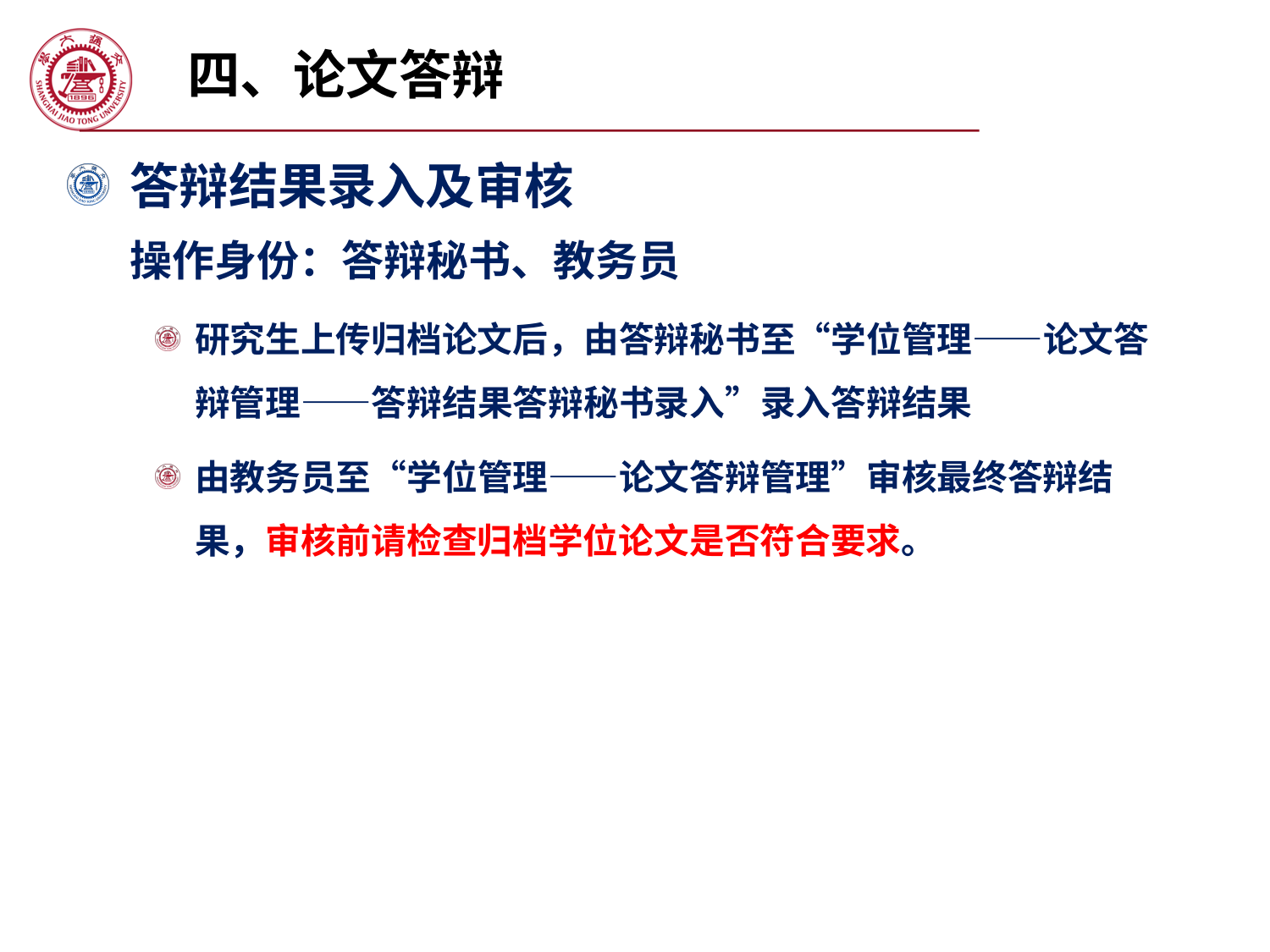

四、论文答辩
答辩结果录入及审核
	操作身份：答辩秘书、教务员
研究生上传归档论文后，由答辩秘书至“学位管理——论文答辩管理——答辩结果答辩秘书录入”录入答辩结果
由教务员至“学位管理——论文答辩管理”审核最终答辩结果，审核前请检查归档学位论文是否符合要求。